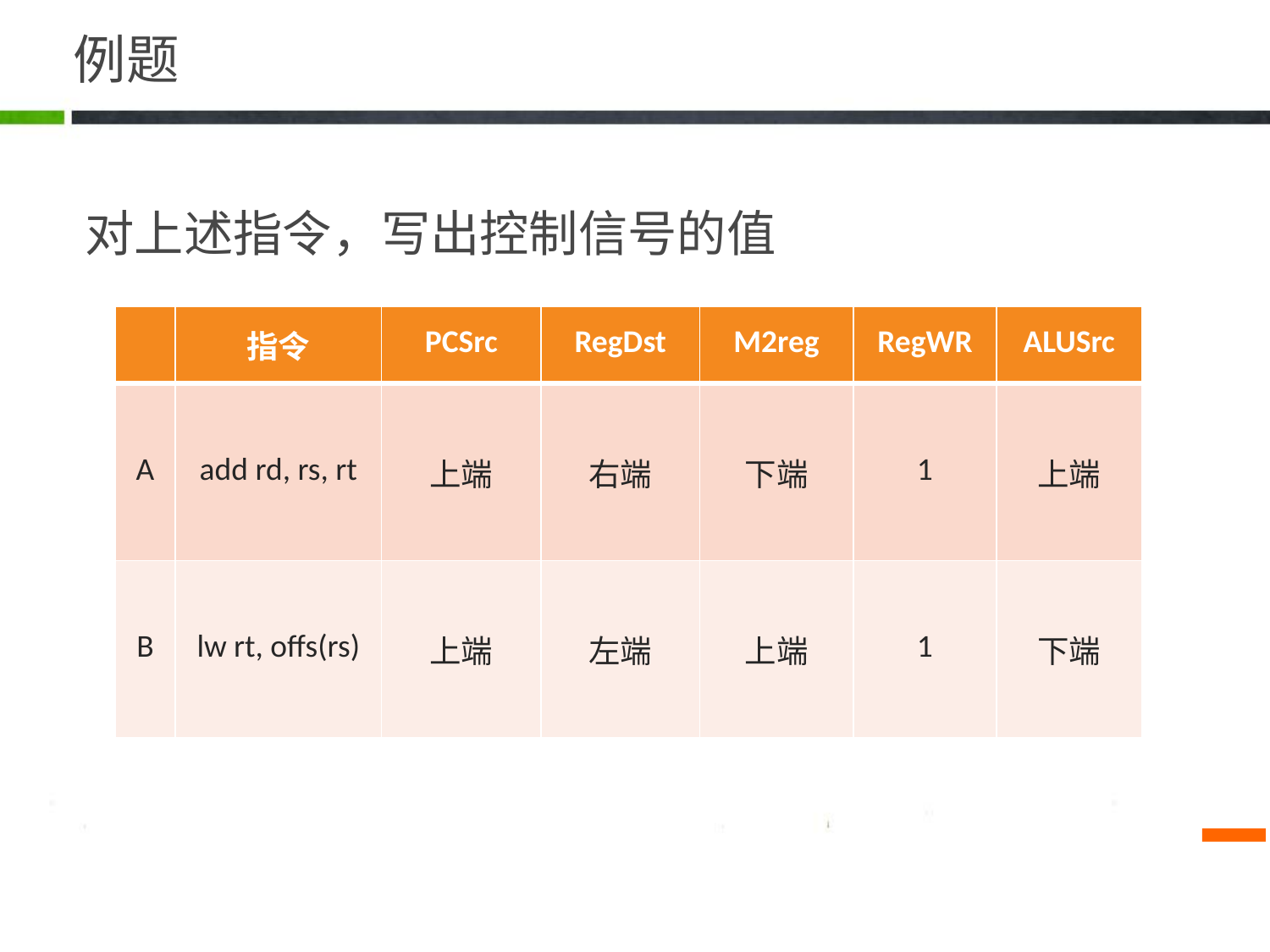

# 例题
对上述指令，写出控制信号的值

|  | 指令 | PCSrc | RegDst | M2reg | RegWR | ALUSrc |
| --- | --- | --- | --- | --- | --- | --- |
| A | add rd, rs, rt | 上端 | 右端 | 下端 | 1 | 上端 |
| B | lw rt, offs(rs) | 上端 | 左端 | 上端 | 1 | 下端 |